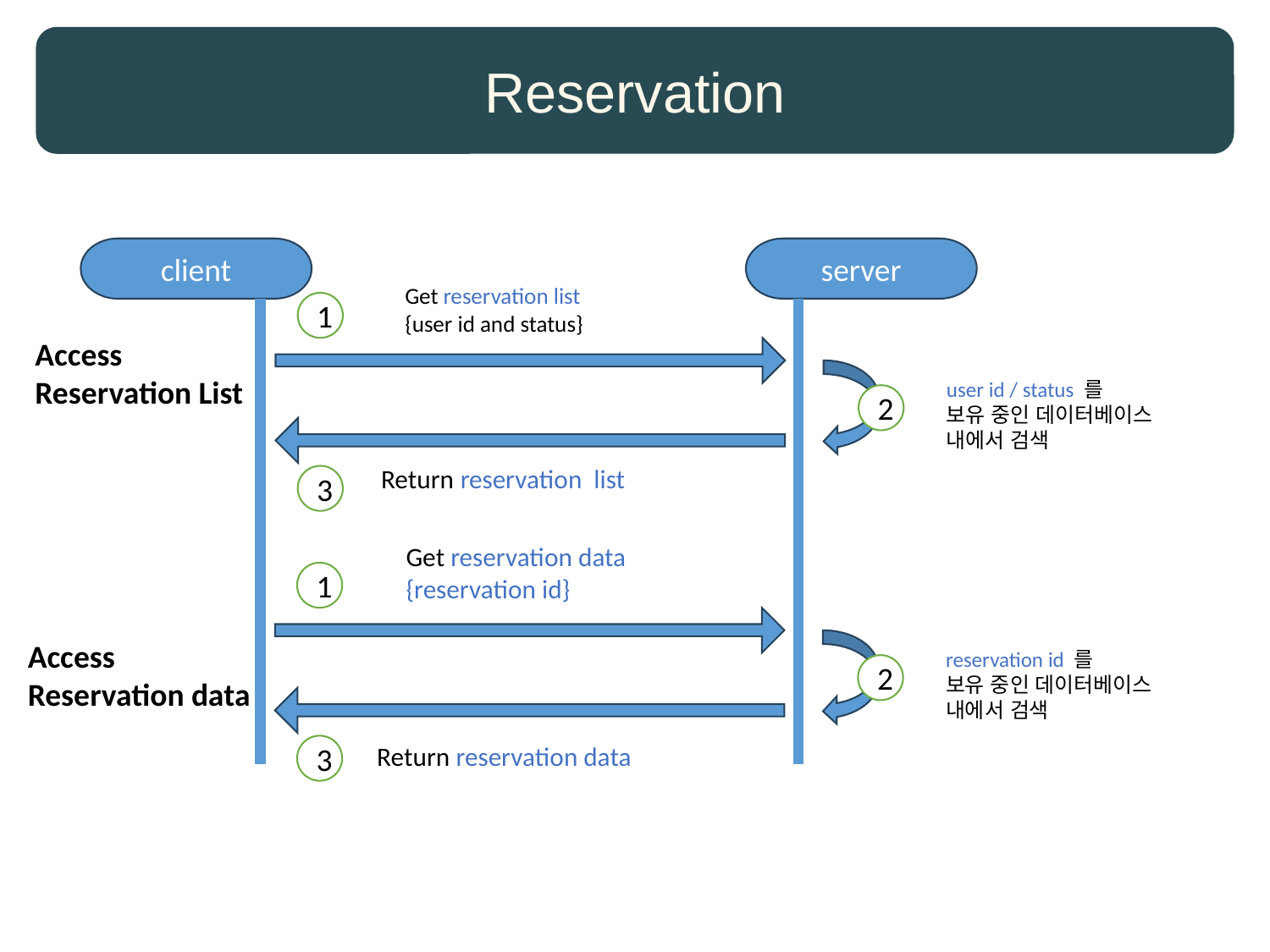

Reservation
client
server
Get reservation list
{user id and status}
1
Access
Reservation List

user id / status 를
보유 중인 데이터베이스
내에서 검색
2

Return reservation  list
3
Get reservation data
{reservation id}
1

Access
Reservation data

reservation id 를
보유 중인 데이터베이스
내에서 검색
2

Return reservation data
3